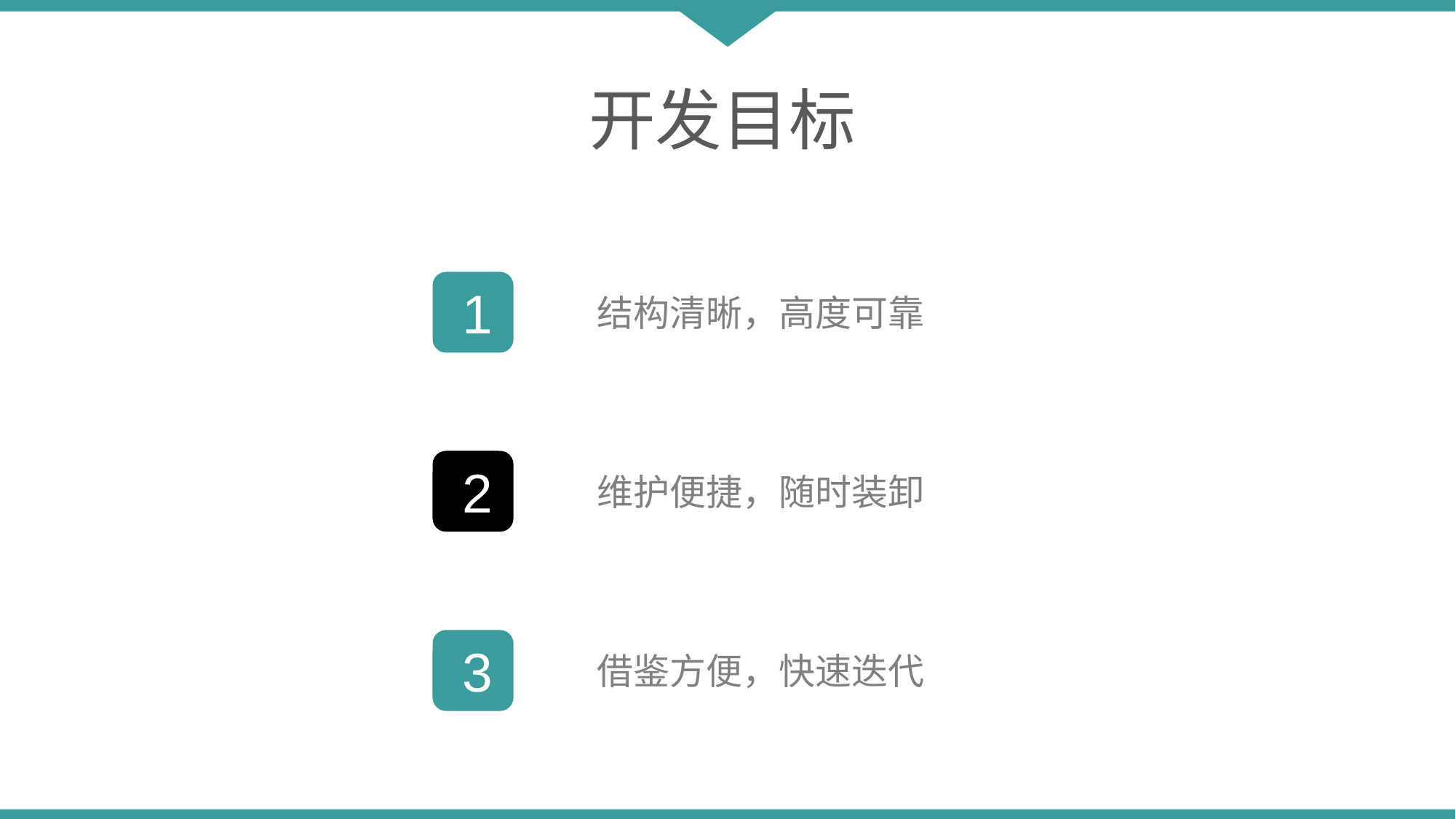

开发目标

1
结构清晰，高度可靠

2
维护便捷，随时装卸

3
借鉴方便，快速迭代